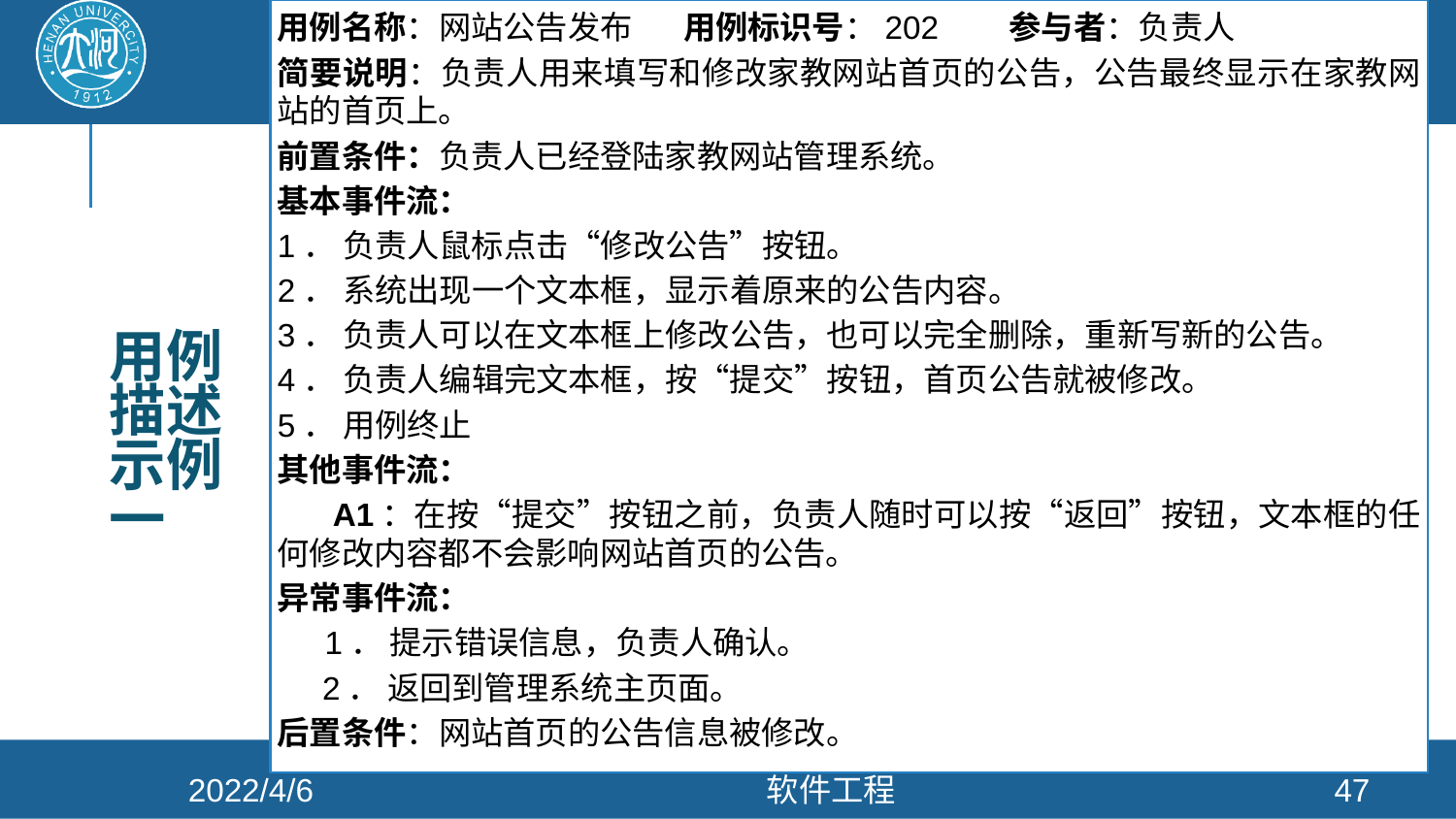

用例名称：网站公告发布       用例标识号：202       参与者：负责人
简要说明：负责人用来填写和修改家教网站首页的公告，公告最终显示在家教网站的首页上。
前置条件：负责人已经登陆家教网站管理系统。
基本事件流：
1． 负责人鼠标点击“修改公告”按钮。
2． 系统出现一个文本框，显示着原来的公告内容。
3． 负责人可以在文本框上修改公告，也可以完全删除，重新写新的公告。
4． 负责人编辑完文本框，按“提交”按钮，首页公告就被修改。
5． 用例终止
其他事件流：
      A1：在按“提交”按钮之前，负责人随时可以按“返回”按钮，文本框的任何修改内容都不会影响网站首页的公告。
异常事件流：
　 1． 提示错误信息，负责人确认。
     2． 返回到管理系统主页面。
后置条件：网站首页的公告信息被修改。
# 用例描述示例一
2022/4/6
软件工程
47